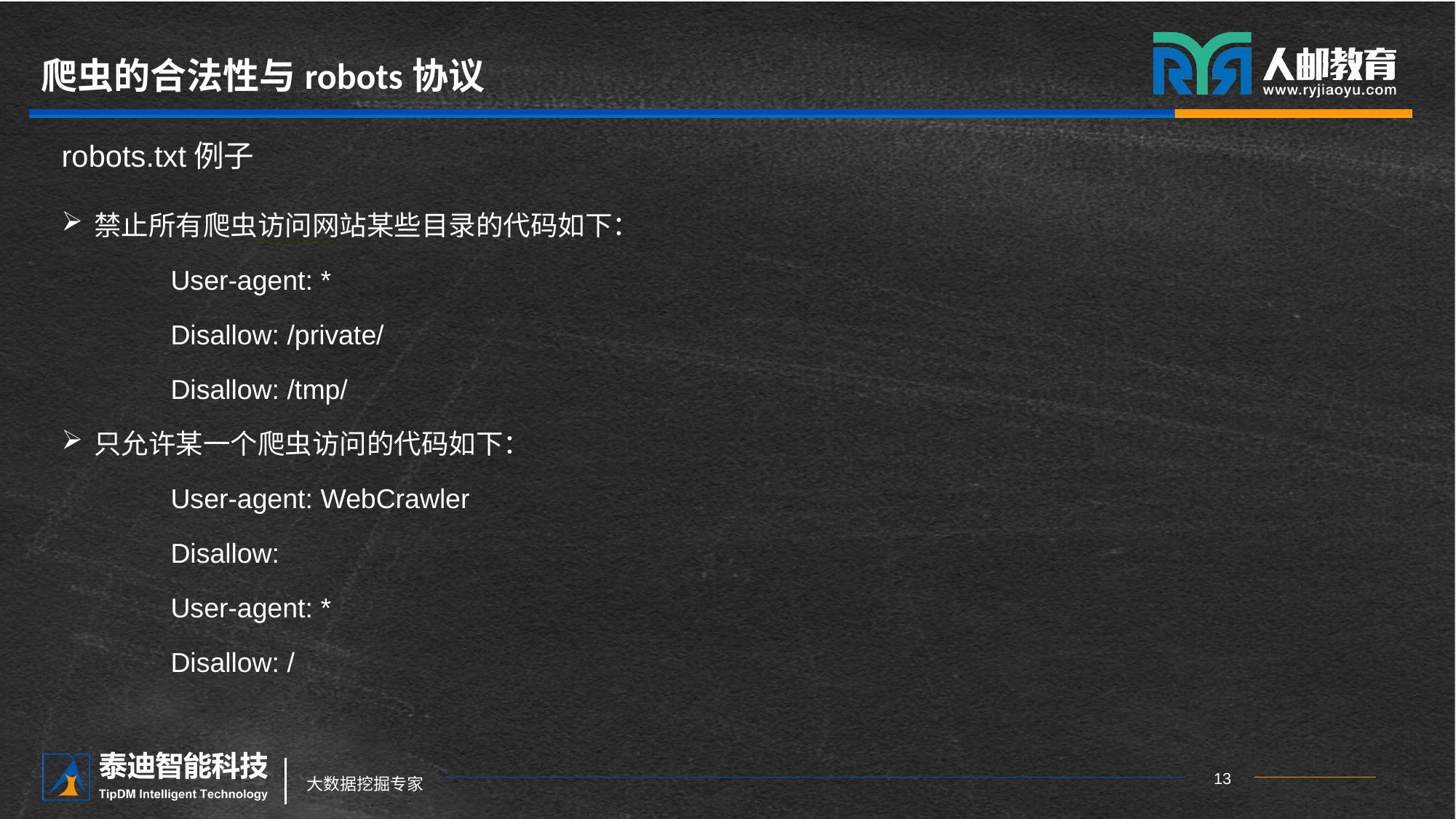

# 爬虫的合法性与robots协议
robots.txt例子
禁止所有爬虫访问网站某些目录的代码如下：
	User-agent: *
	Disallow: /private/
	Disallow: /tmp/
只允许某一个爬虫访问的代码如下：
	User-agent: WebCrawler
	Disallow:
	User-agent: *
	Disallow: /